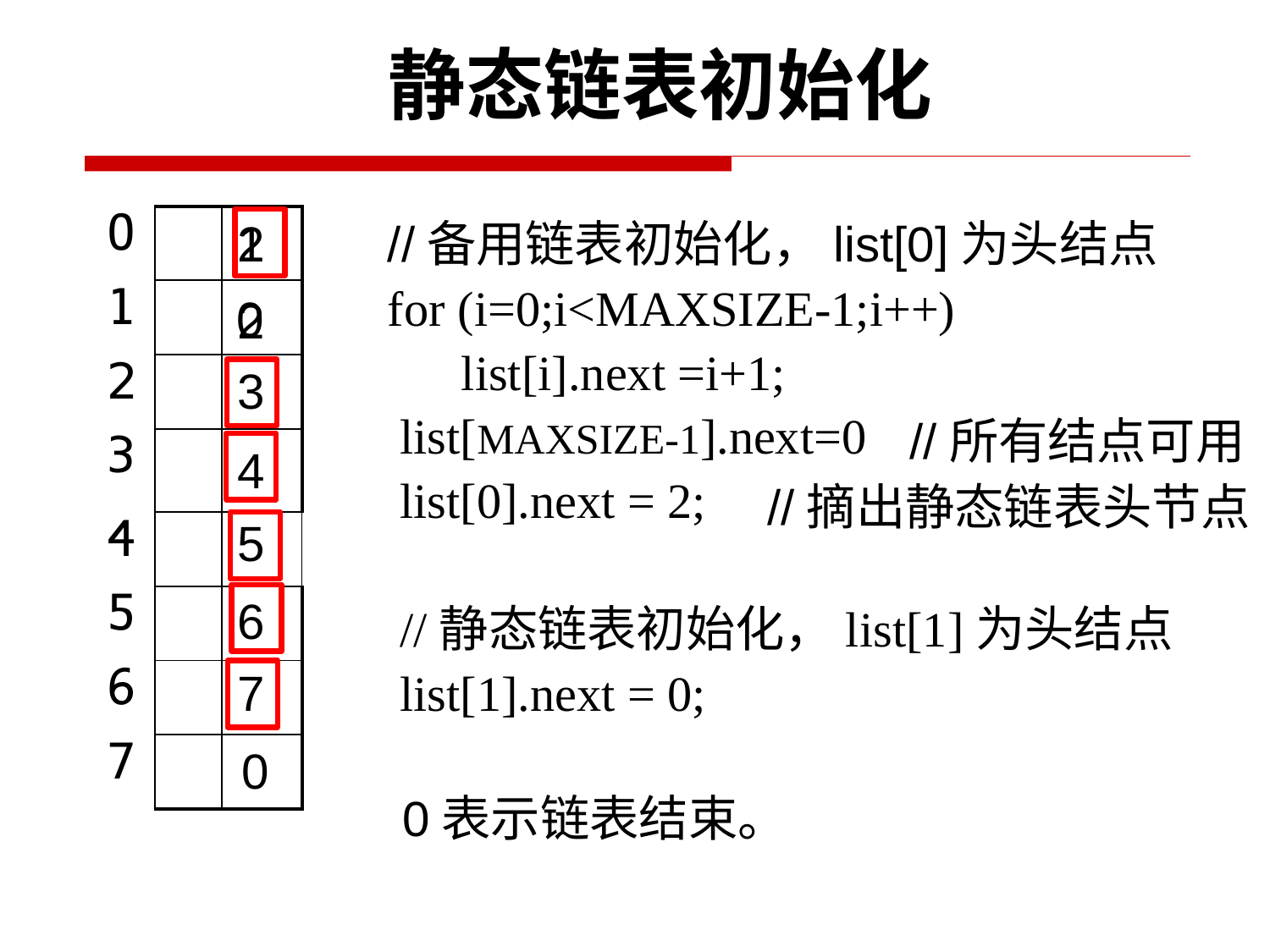

静态链表初始化
| 0 |  |  |
| --- | --- | --- |
| 1 |  |  |
| 2 |  |  |
| 3 |  |  |
| 4 |  |  |
| 5 |  |  |
| 6 |  |  |
| 7 |  |  |
1
2
//备用链表初始化，list[0]为头结点
for (i=0;i<MAXSIZE-1;i++)
      list[i].next =i+1;
 list[MAXSIZE-1].next=0
 list[0].next = 2;

 //静态链表初始化，list[1]为头结点
 list[1].next = 0;

0
2
3

//所有结点可用

4
//摘出静态链表头节点
5

6

7

0
0表示链表结束。